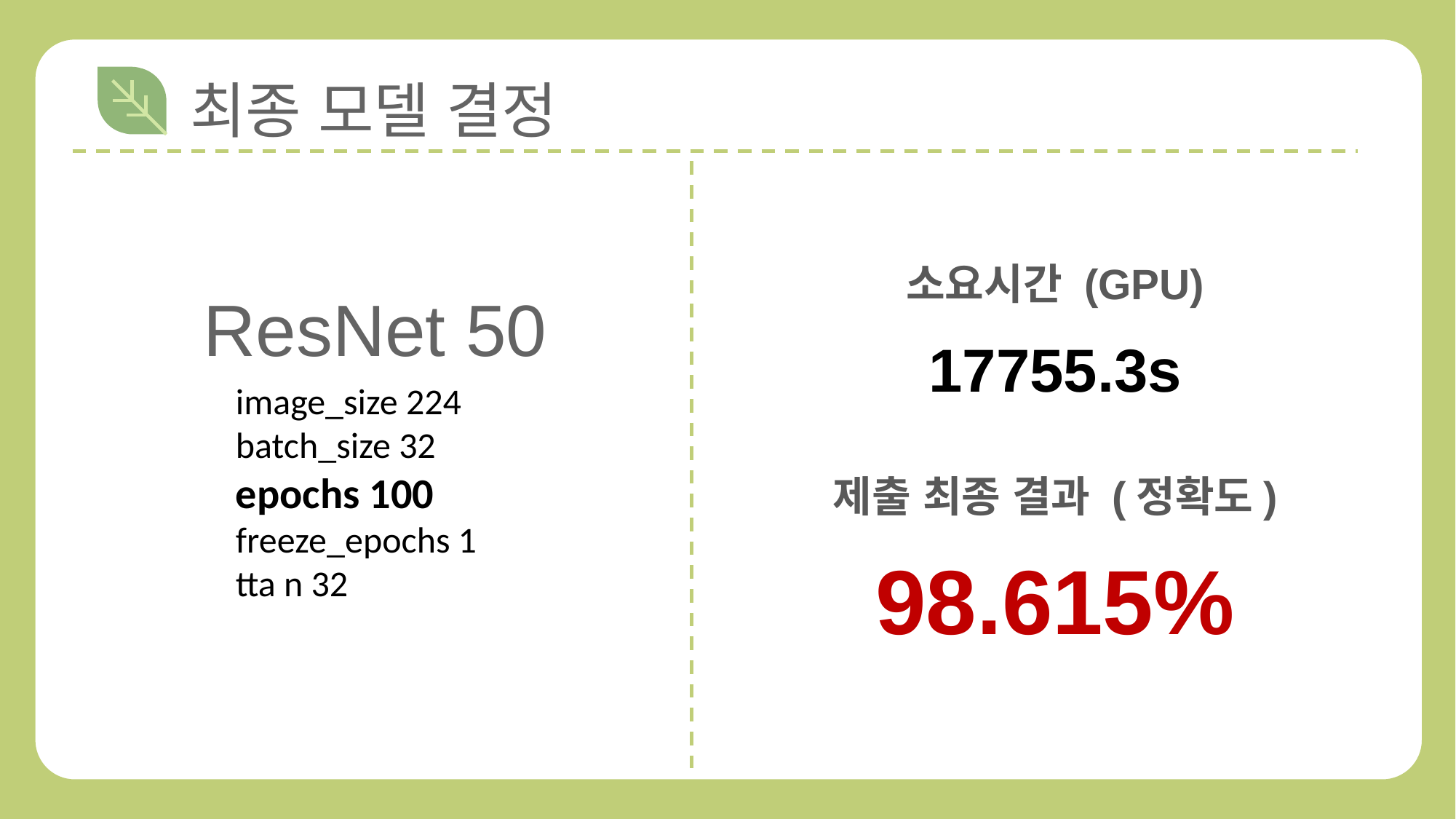

최종 모델 결정
소요시간 (GPU)
ResNet 50
17755.3s
image_size 224
batch_size 32
epochs 100
freeze_epochs 1
tta n 32
제출 최종 결과 (정확도)
98.615%